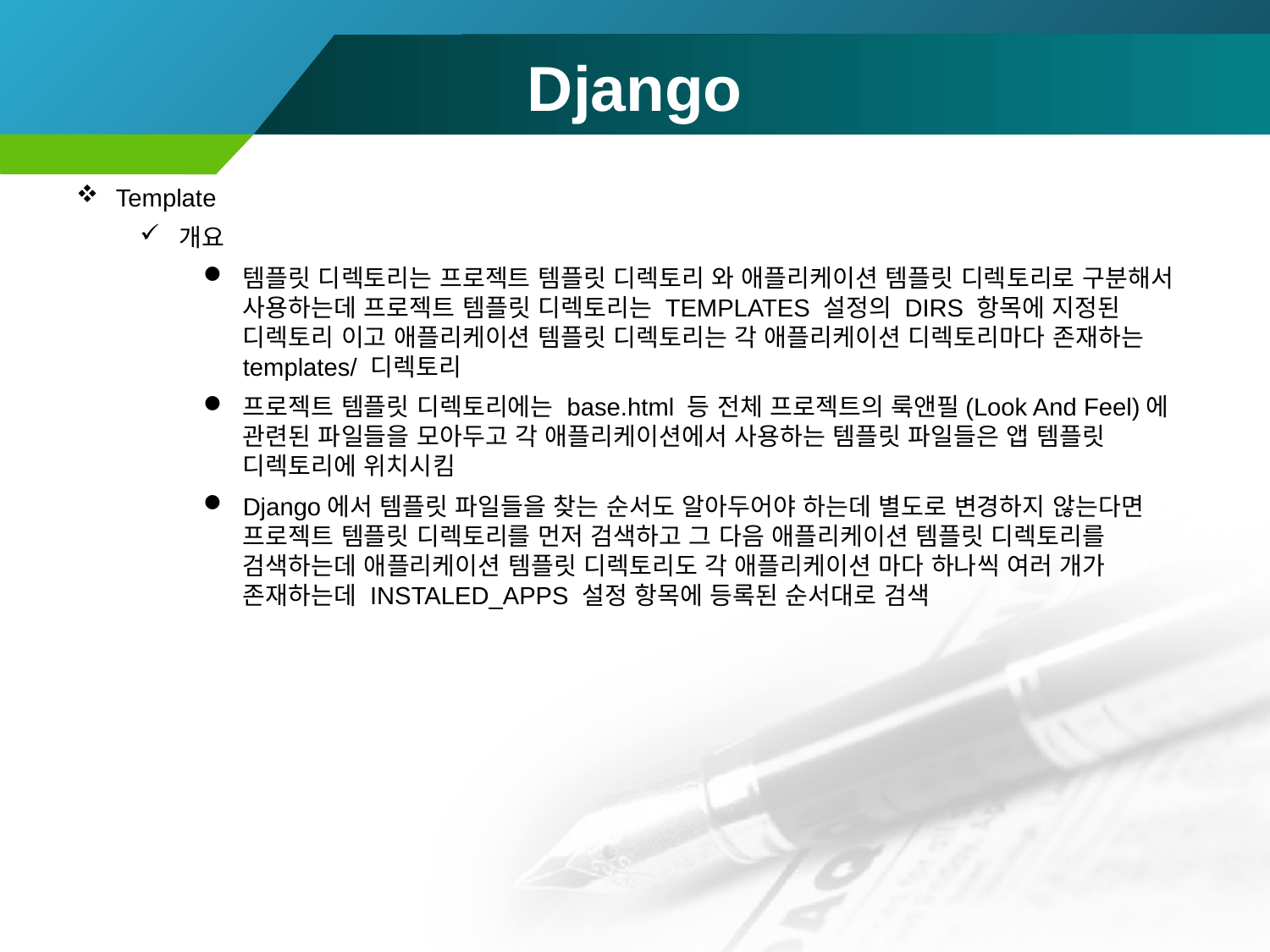

# Django
Template
개요
템플릿 디렉토리는 프로젝트 템플릿 디렉토리 와 애플리케이션 템플릿 디렉토리로 구분해서 사용하는데 프로젝트 템플릿 디렉토리는 TEMPLATES 설정의 DIRS 항목에 지정된 디렉토리 이고 애플리케이션 템플릿 디렉토리는 각 애플리케이션 디렉토리마다 존재하는 templates/ 디렉토리
프로젝트 템플릿 디렉토리에는 base.html 등 전체 프로젝트의 룩앤필(Look And Feel)에 관련된 파일들을 모아두고 각 애플리케이션에서 사용하는 템플릿 파일들은 앱 템플릿 디렉토리에 위치시킴
Django에서 템플릿 파일들을 찾는 순서도 알아두어야 하는데 별도로 변경하지 않는다면 프로젝트 템플릿 디렉토리를 먼저 검색하고 그 다음 애플리케이션 템플릿 디렉토리를 검색하는데 애플리케이션 템플릿 디렉토리도 각 애플리케이션 마다 하나씩 여러 개가 존재하는데 INSTALED_APPS 설정 항목에 등록된 순서대로 검색